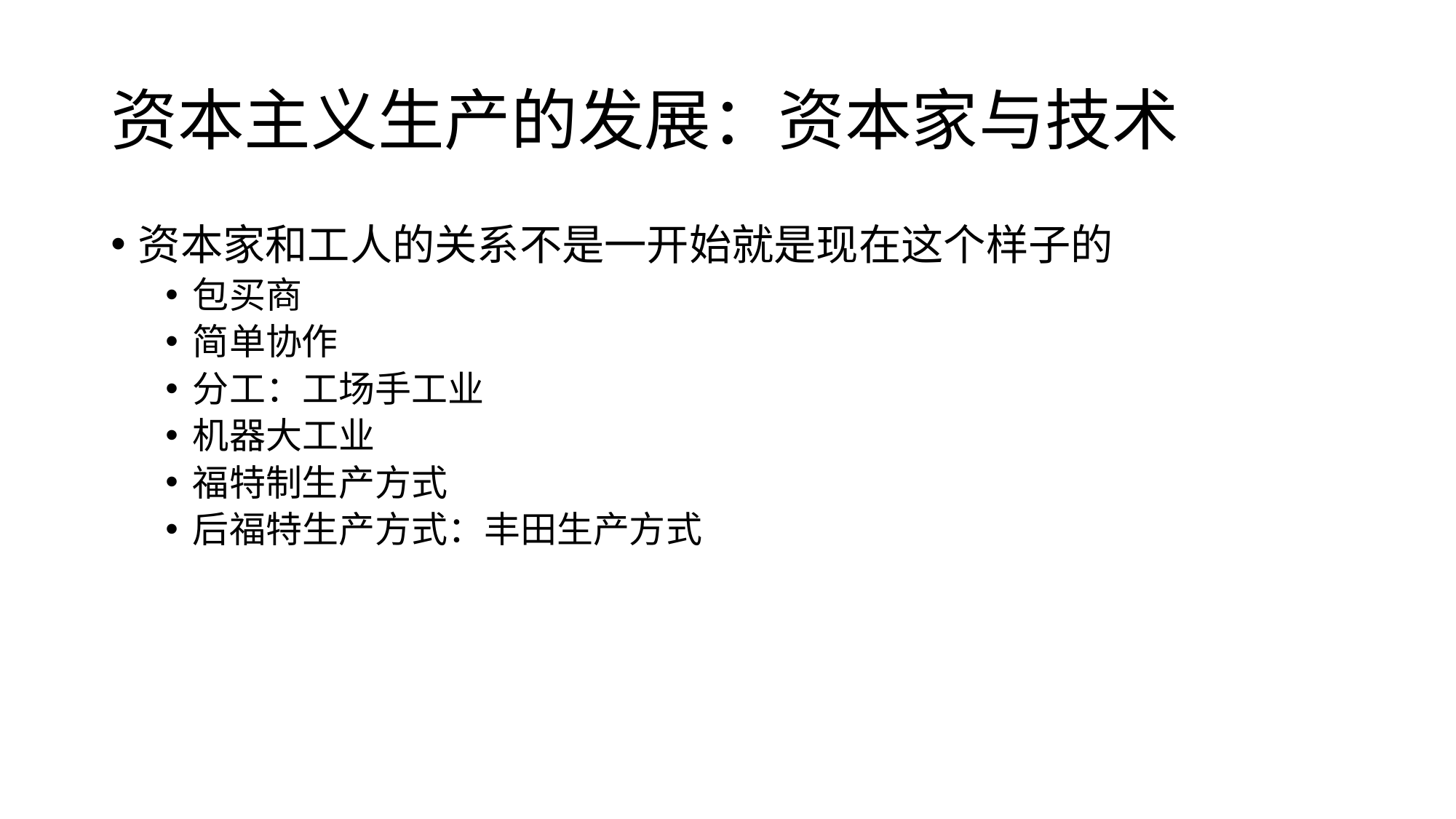

# 资本主义生产的发展：资本家与技术
资本家和工人的关系不是一开始就是现在这个样子的
包买商
简单协作
分工：工场手工业
机器大工业
福特制生产方式
后福特生产方式：丰田生产方式